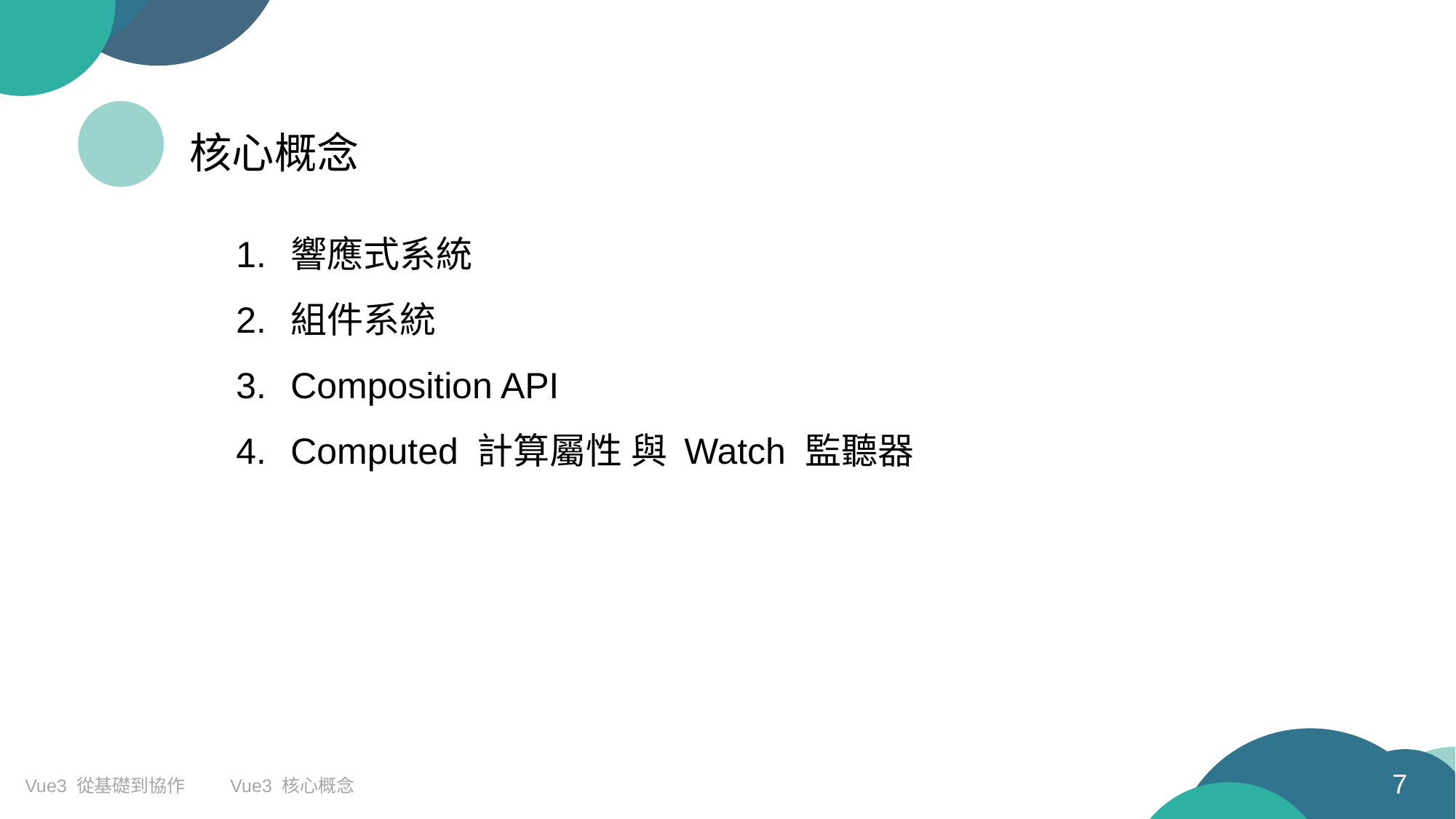

核心概念
響應式系統
組件系統
Composition API
Computed 計算屬性 與 Watch 監聽器

7
Vue3 從基礎到協作
Vue3 核心概念